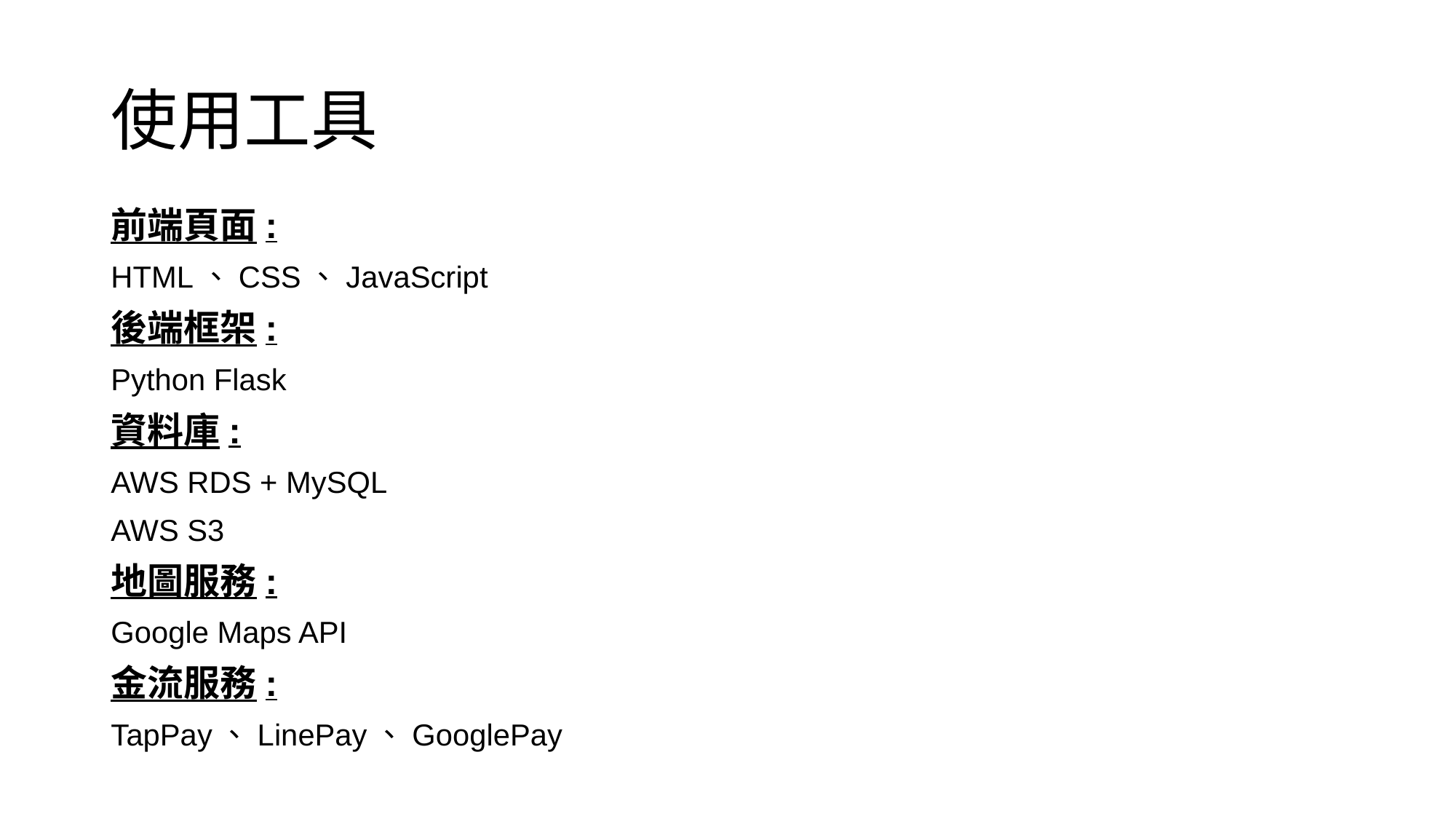

# 使用工具
前端頁面:
HTML、CSS、JavaScript
後端框架:
Python Flask
資料庫:
AWS RDS + MySQL
AWS S3
地圖服務:
Google Maps API
金流服務:
TapPay、LinePay、GooglePay